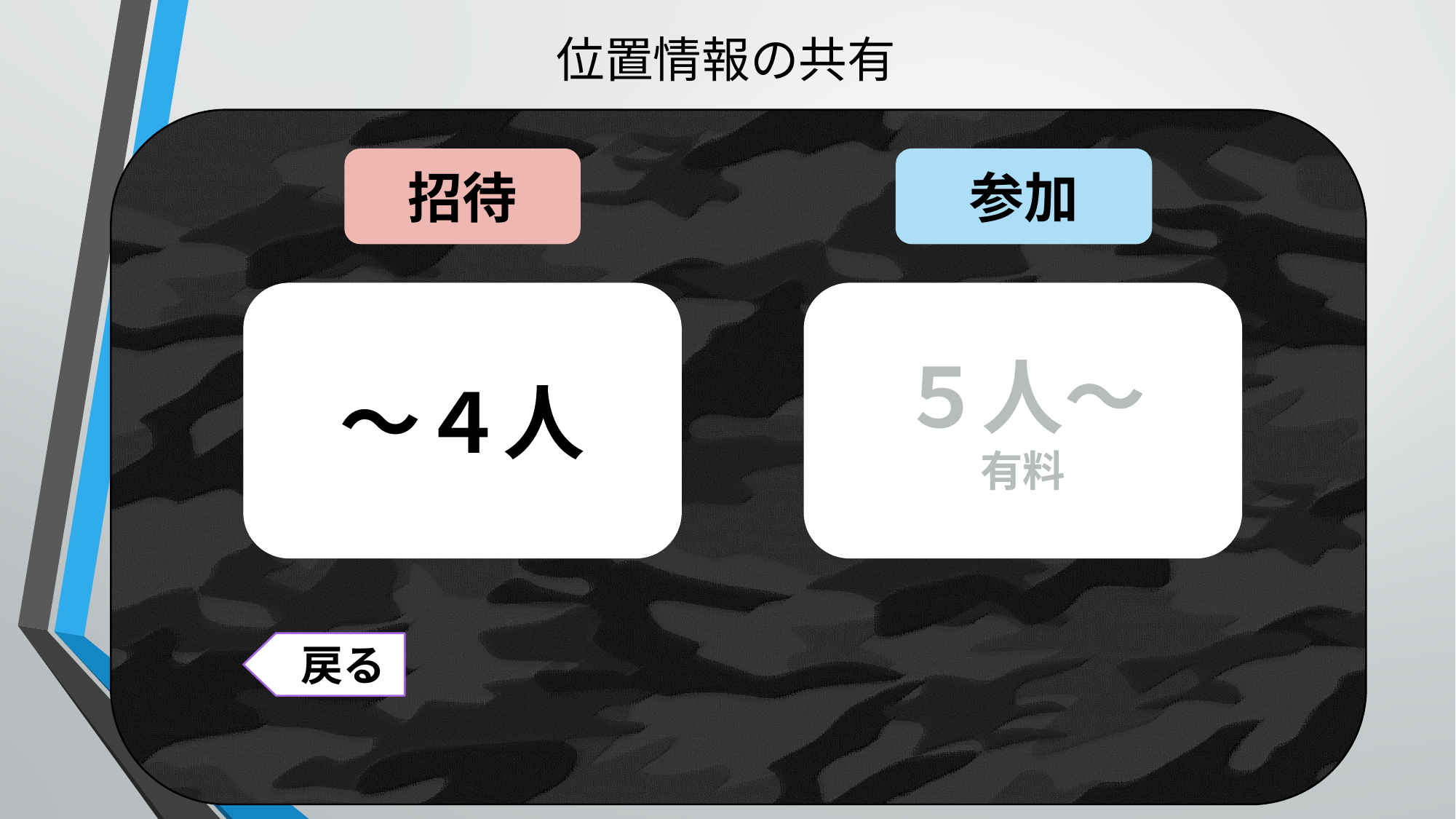

位置情報の共有

参加
招待
５人～
有料
～４人

戻る